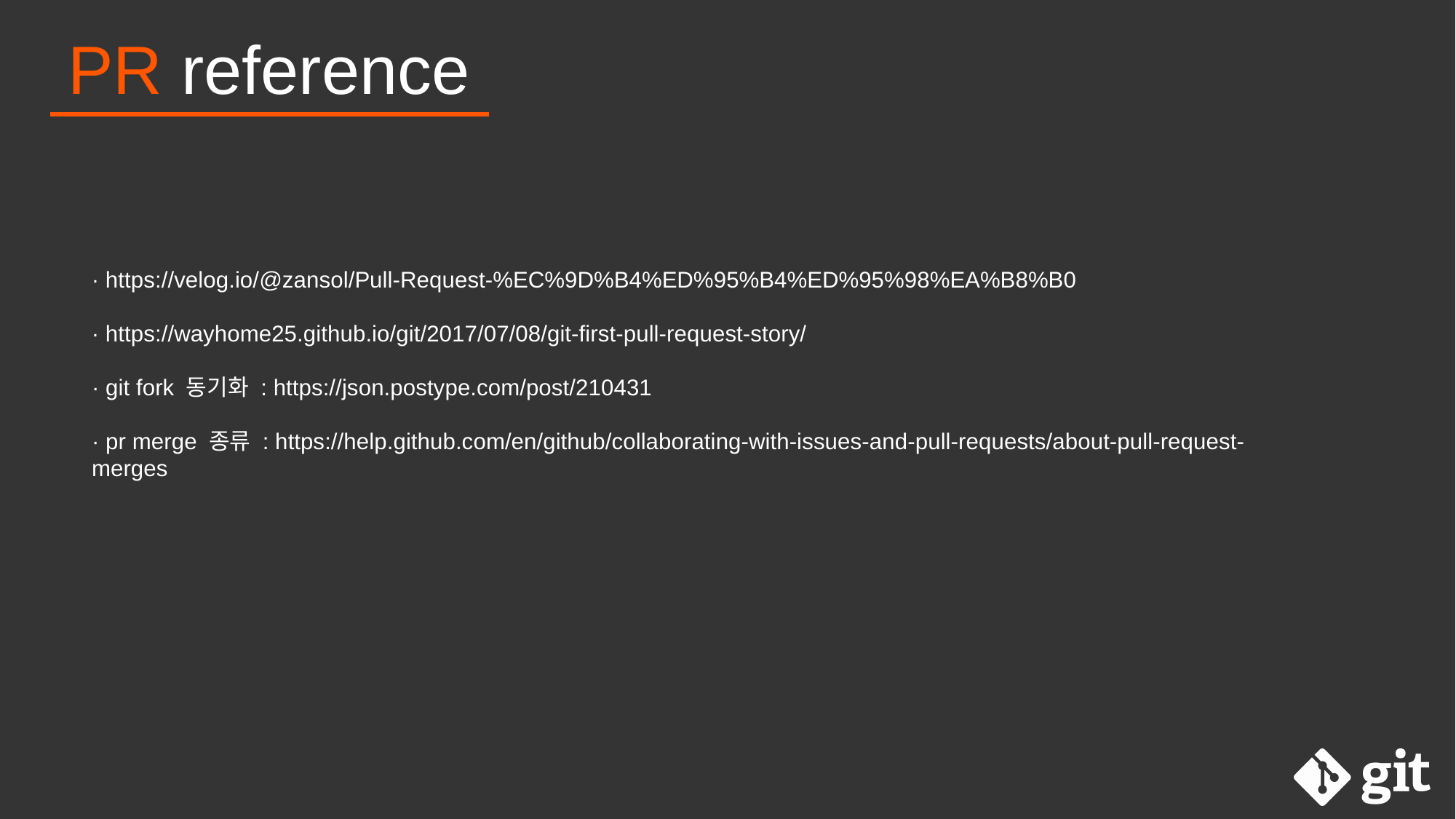

PR reference
· https://velog.io/@zansol/Pull-Request-%EC%9D%B4%ED%95%B4%ED%95%98%EA%B8%B0
· https://wayhome25.github.io/git/2017/07/08/git-first-pull-request-story/
· git fork 동기화 : https://json.postype.com/post/210431
· pr merge 종류 : https://help.github.com/en/github/collaborating-with-issues-and-pull-requests/about-pull-request-merges